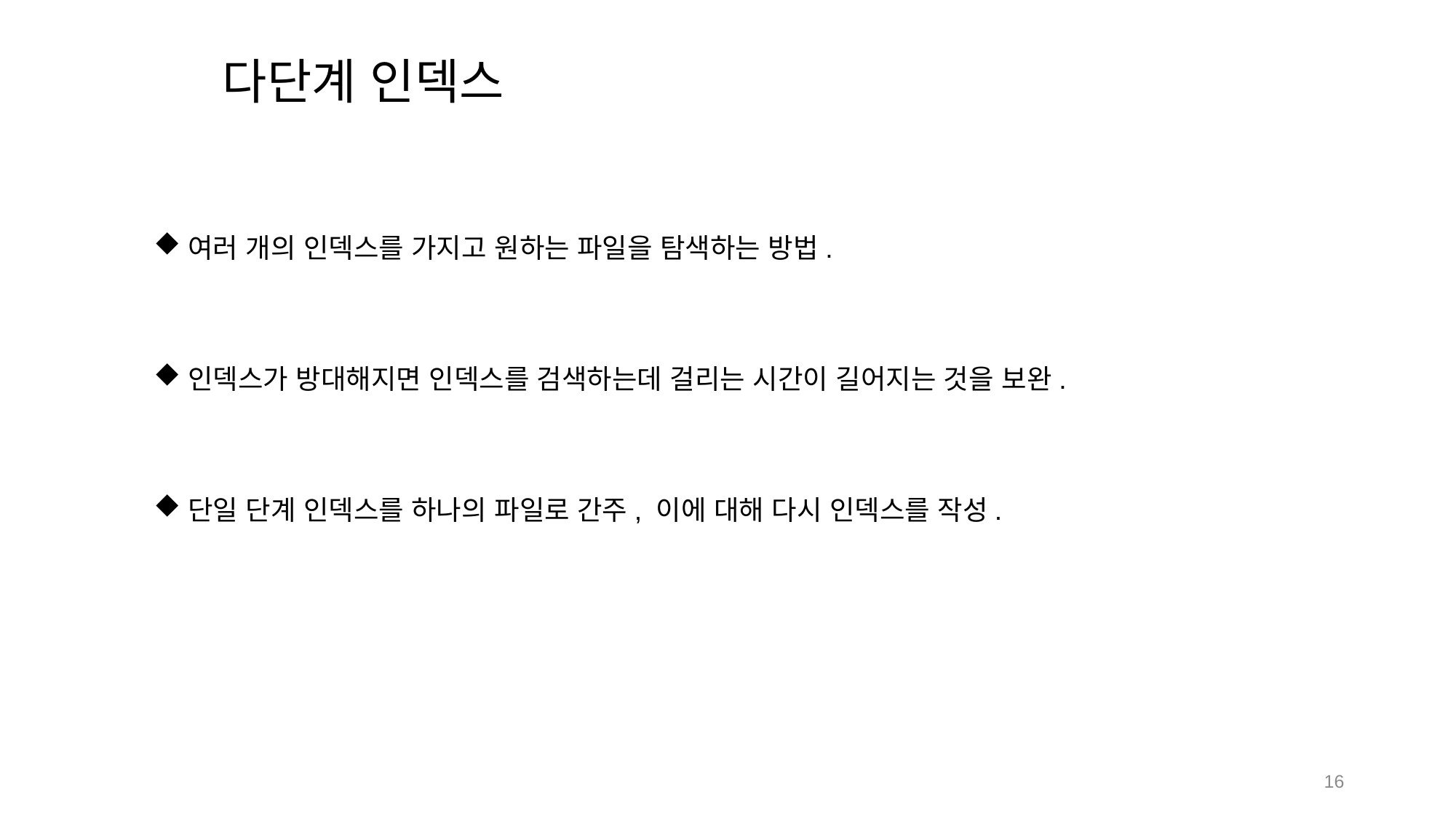

# 다단계 인덱스
여러 개의 인덱스를 가지고 원하는 파일을 탐색하는 방법.

인덱스가 방대해지면 인덱스를 검색하는데 걸리는 시간이 길어지는 것을 보완.

단일 단계 인덱스를 하나의 파일로 간주, 이에 대해 다시 인덱스를 작성.
16